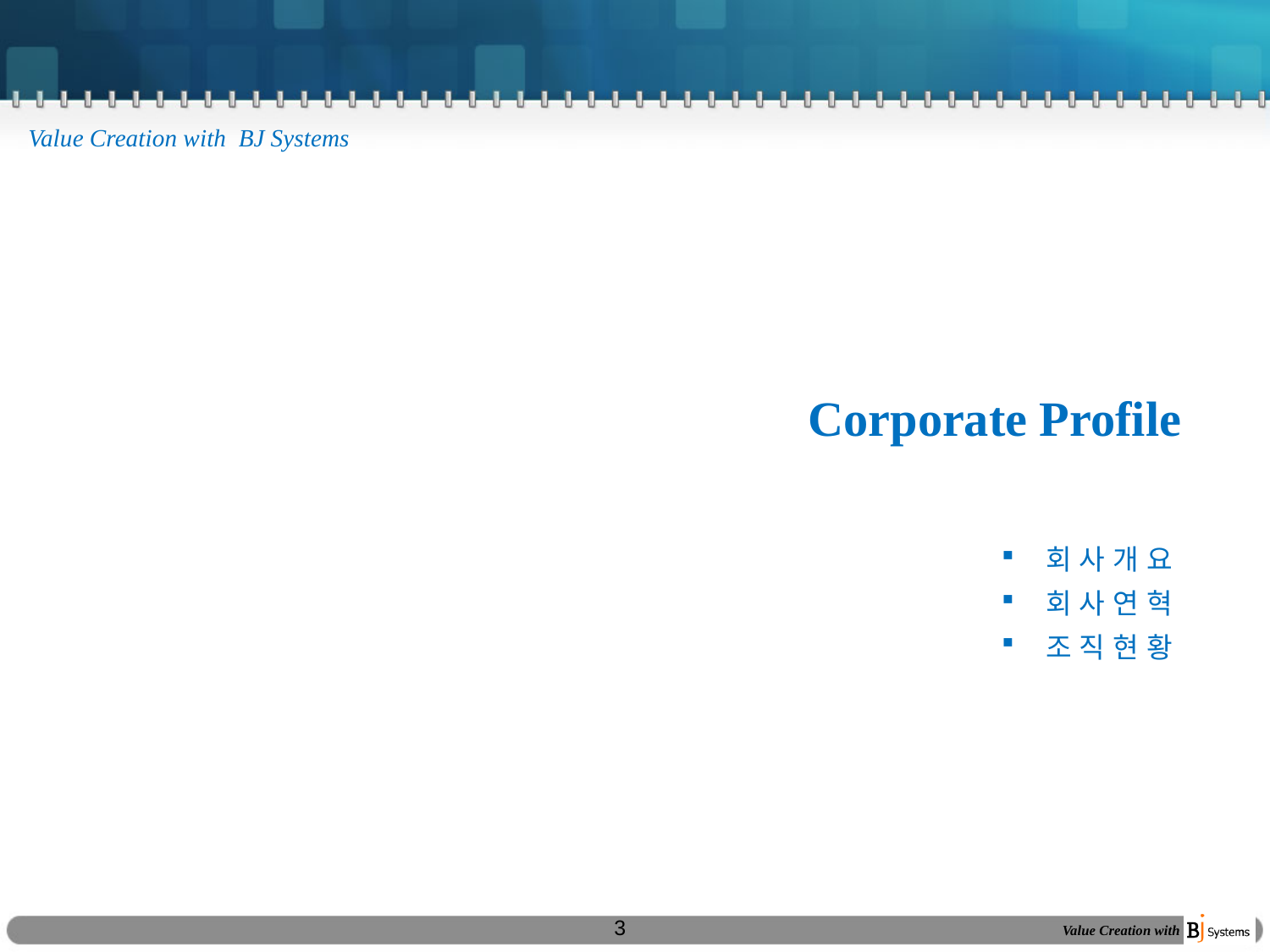

Value Creation with  BJ Systems
Corporate Profile
 회 사 개 요
 회 사 연 혁
 조 직 현 황